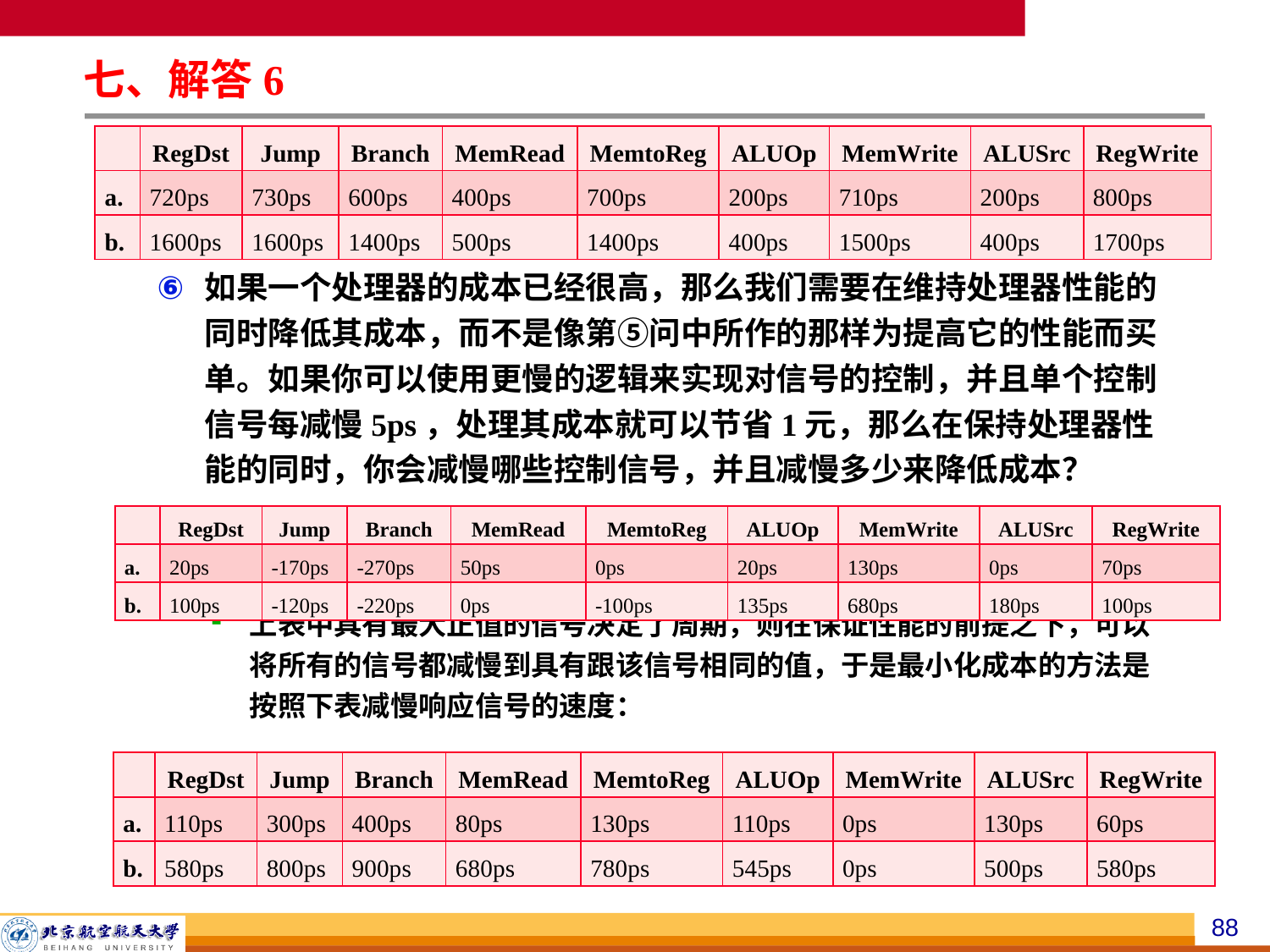

七、解答6
|  | RegDst | Jump | Branch | MemRead | MemtoReg | ALUOp | MemWrite | ALUSrc | RegWrite |
| --- | --- | --- | --- | --- | --- | --- | --- | --- | --- |
| a. | 720ps | 730ps | 600ps | 400ps | 700ps | 200ps | 710ps | 200ps | 800ps |
| b. | 1600ps | 1600ps | 1400ps | 500ps | 1400ps | 400ps | 1500ps | 400ps | 1700ps |

如果一个处理器的成本已经很高，那么我们需要在维持处理器性能的同时降低其成本，而不是像第⑤问中所作的那样为提高它的性能而买单。如果你可以使用更慢的逻辑来实现对信号的控制，并且单个控制信号每减慢5ps，处理其成本就可以节省1元，那么在保持处理器性能的同时，你会减慢哪些控制信号，并且减慢多少来降低成本？

上表中具有最大正值的信号决定了周期，则在保证性能的前提之下，可以将所有的信号都减慢到具有跟该信号相同的值，于是最小化成本的方法是按照下表减慢响应信号的速度：
|  | RegDst | Jump | Branch | MemRead | MemtoReg | ALUOp | MemWrite | ALUSrc | RegWrite |
| --- | --- | --- | --- | --- | --- | --- | --- | --- | --- |
| a. | 20ps | -170ps | -270ps | 50ps | 0ps | 20ps | 130ps | 0ps | 70ps |
| b. | 100ps | -120ps | -220ps | 0ps | -100ps | 135ps | 680ps | 180ps | 100ps |
|  | RegDst | Jump | Branch | MemRead | MemtoReg | ALUOp | MemWrite | ALUSrc | RegWrite |
| --- | --- | --- | --- | --- | --- | --- | --- | --- | --- |
| a. | 110ps | 300ps | 400ps | 80ps | 130ps | 110ps | 0ps | 130ps | 60ps |
| b. | 580ps | 800ps | 900ps | 680ps | 780ps | 545ps | 0ps | 500ps | 580ps |